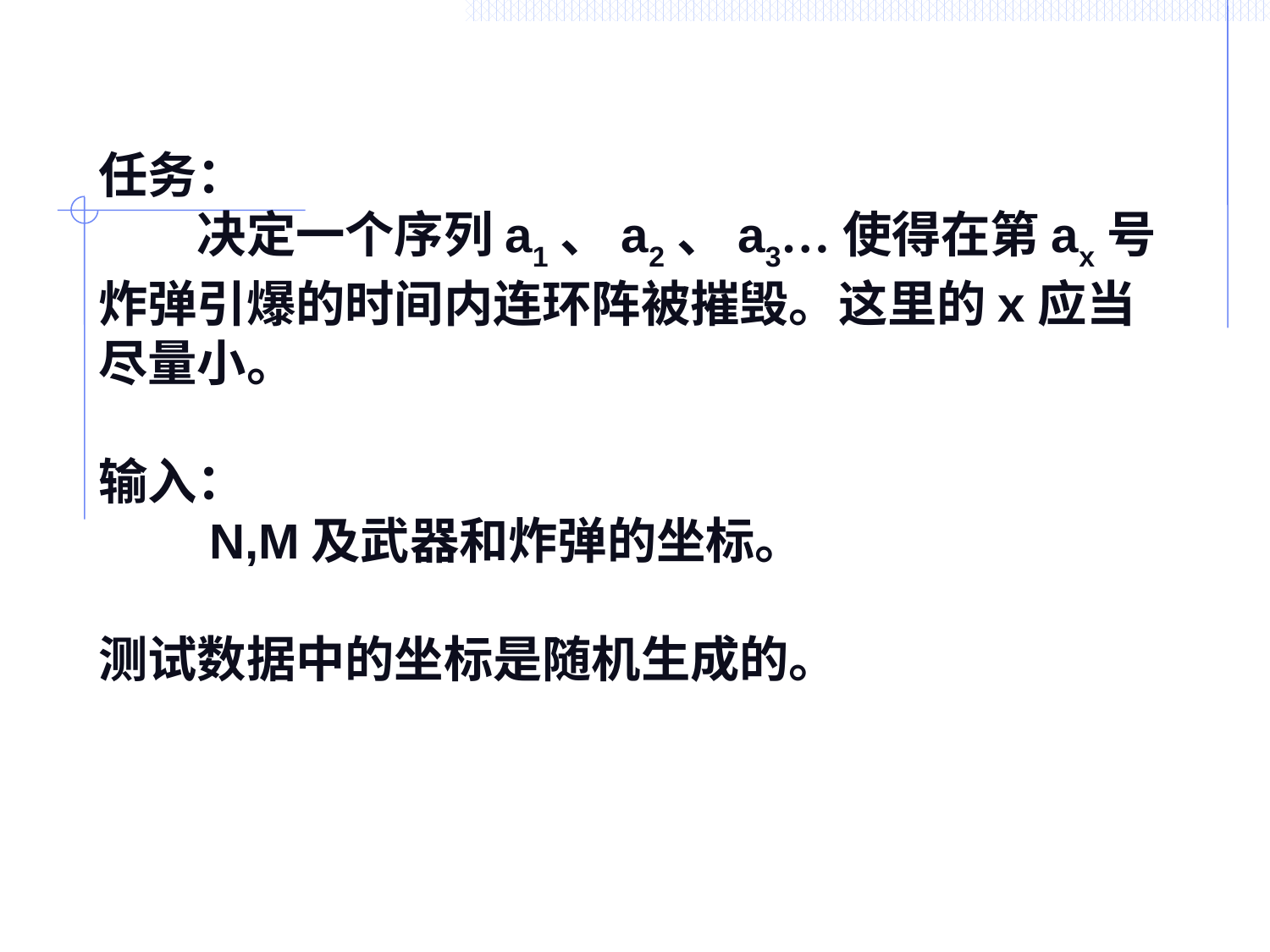

任务：
　　决定一个序列a1、a2、a3…使得在第ax号炸弹引爆的时间内连环阵被摧毁。这里的x应当尽量小。

输入：
　　N,M及武器和炸弹的坐标。

测试数据中的坐标是随机生成的。